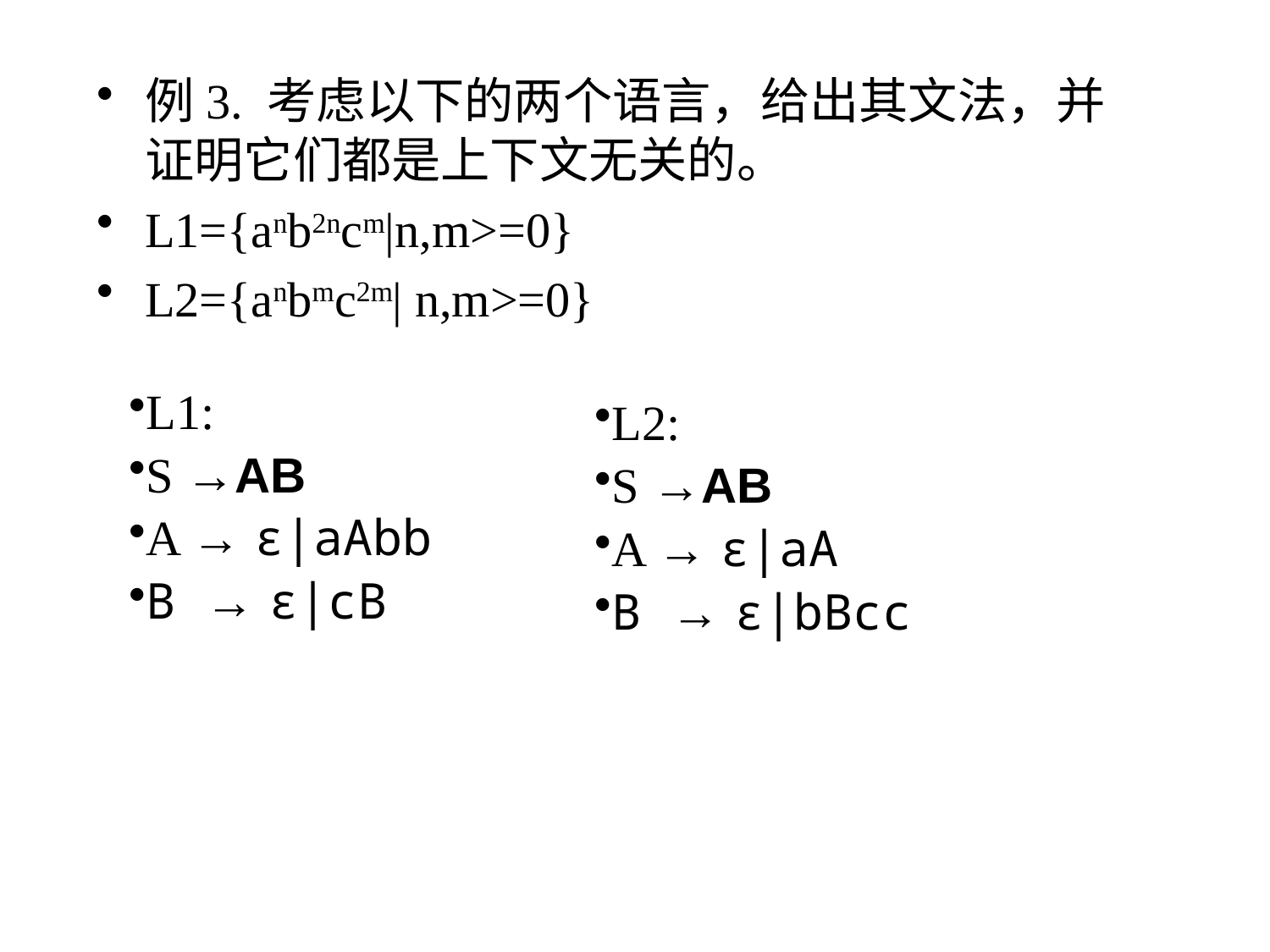

例3. 考虑以下的两个语言，给出其文法，并证明它们都是上下文无关的。
L1={anb2ncm|n,m>=0}
L2={anbmc2m| n,m>=0}

L1:
S →AB
A → ε|aAbb
B → ε|cB
L2:
S →AB
A → ε|aA
B → ε|bBcc